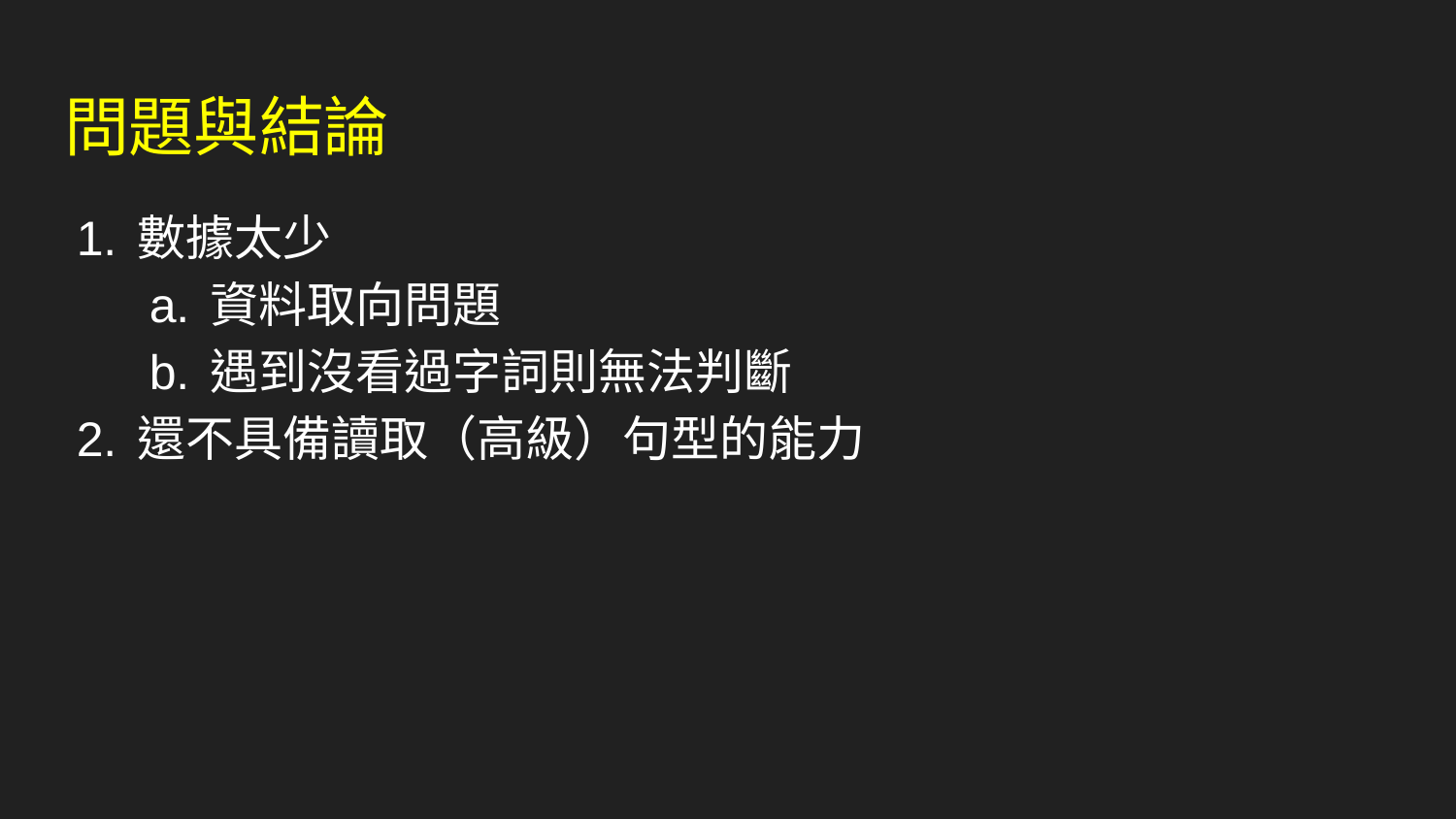

# 問題與結論
數據太少
資料取向問題
遇到沒看過字詞則無法判斷
還不具備讀取（高級）句型的能力